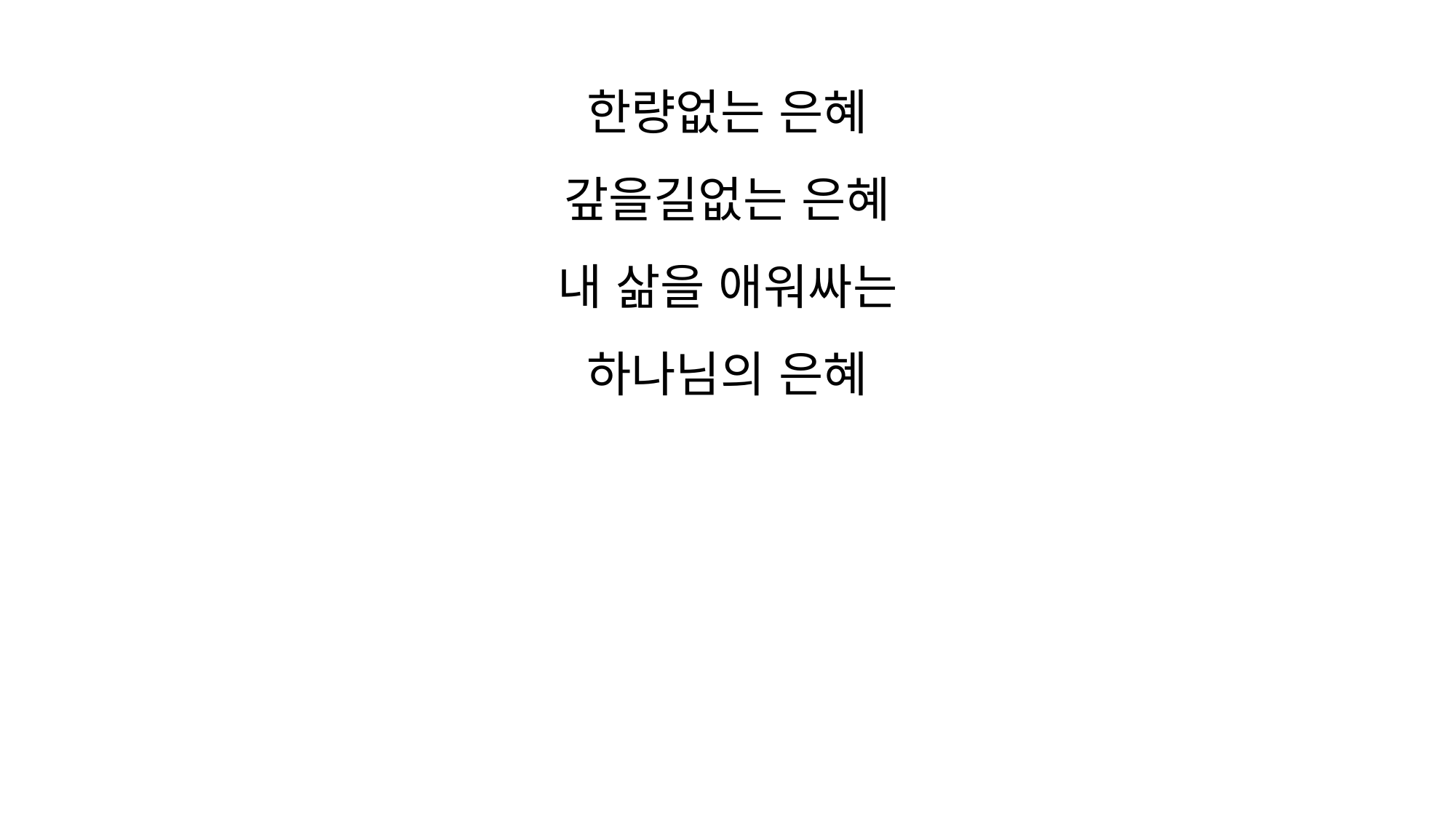

한량없는 은혜
갚을길없는 은혜
내 삶을 애워싸는
하나님의 은혜